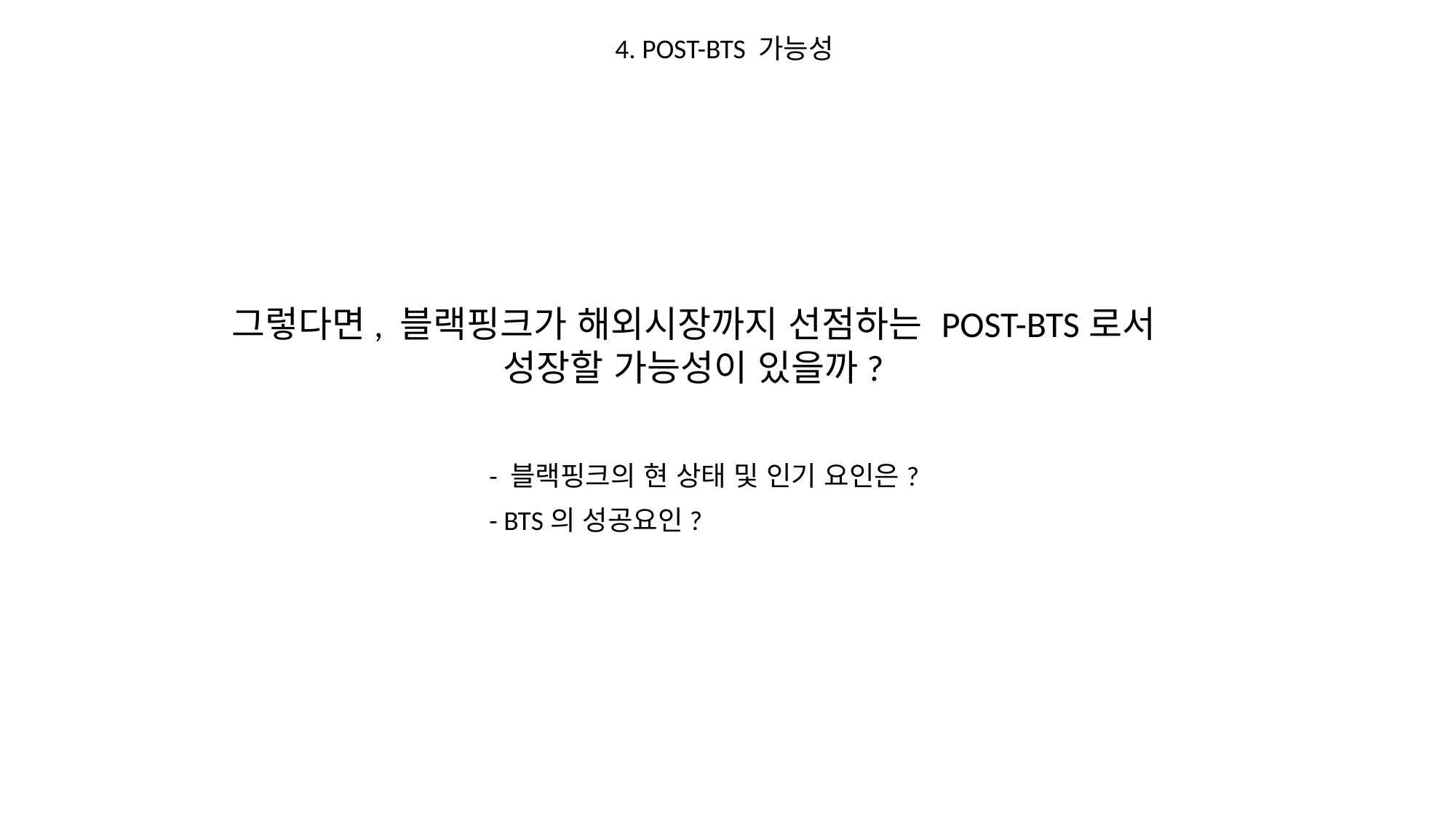

4. POST-BTS 가능성
그렇다면, 블랙핑크가 해외시장까지 선점하는 POST-BTS로서 성장할 가능성이 있을까?
- 블랙핑크의 현 상태 및 인기 요인은?

- BTS의 성공요인?